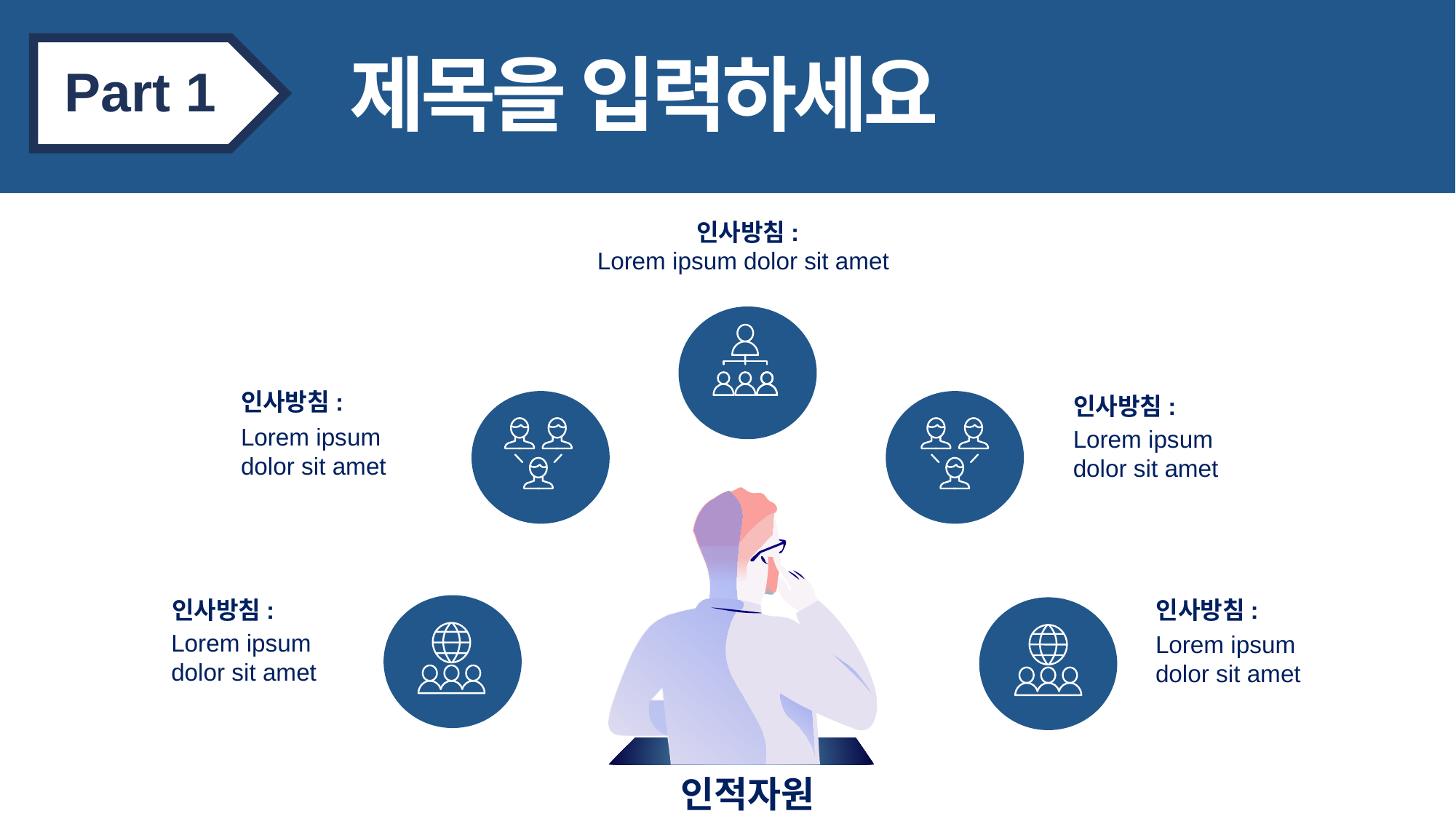

Part 1
제목을 입력하세요
인사방침:
Lorem ipsum dolor sit amet

인사방침:
Lorem ipsum dolor sit amet
인사방침:
Lorem ipsum dolor sit amet

인사방침:
Lorem ipsum dolor sit amet
인사방침:
Lorem ipsum dolor sit amet

인적자원